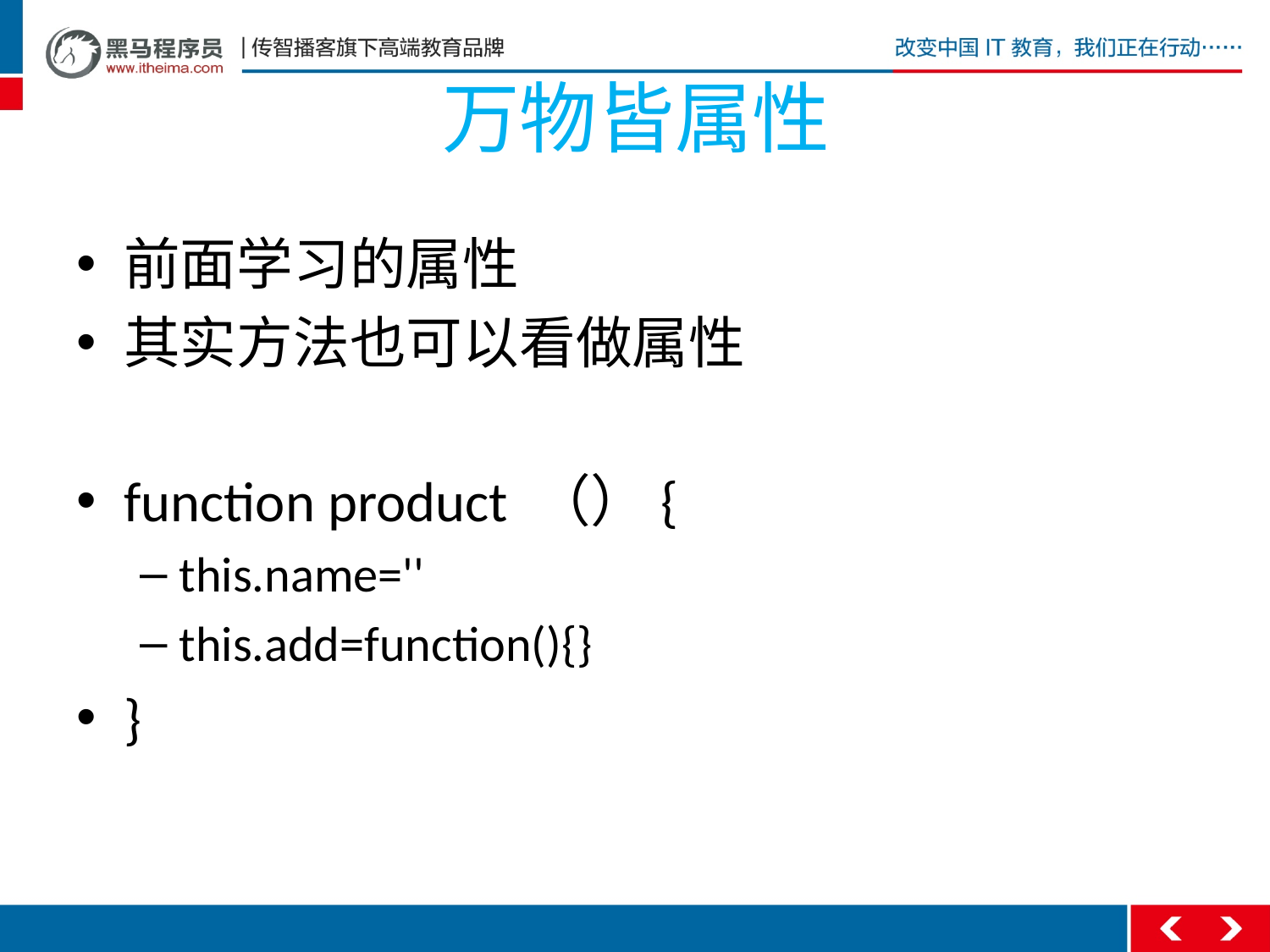

# 万物皆属性
前面学习的属性
其实方法也可以看做属性

function product （）{
this.name=''
this.add=function(){}
}